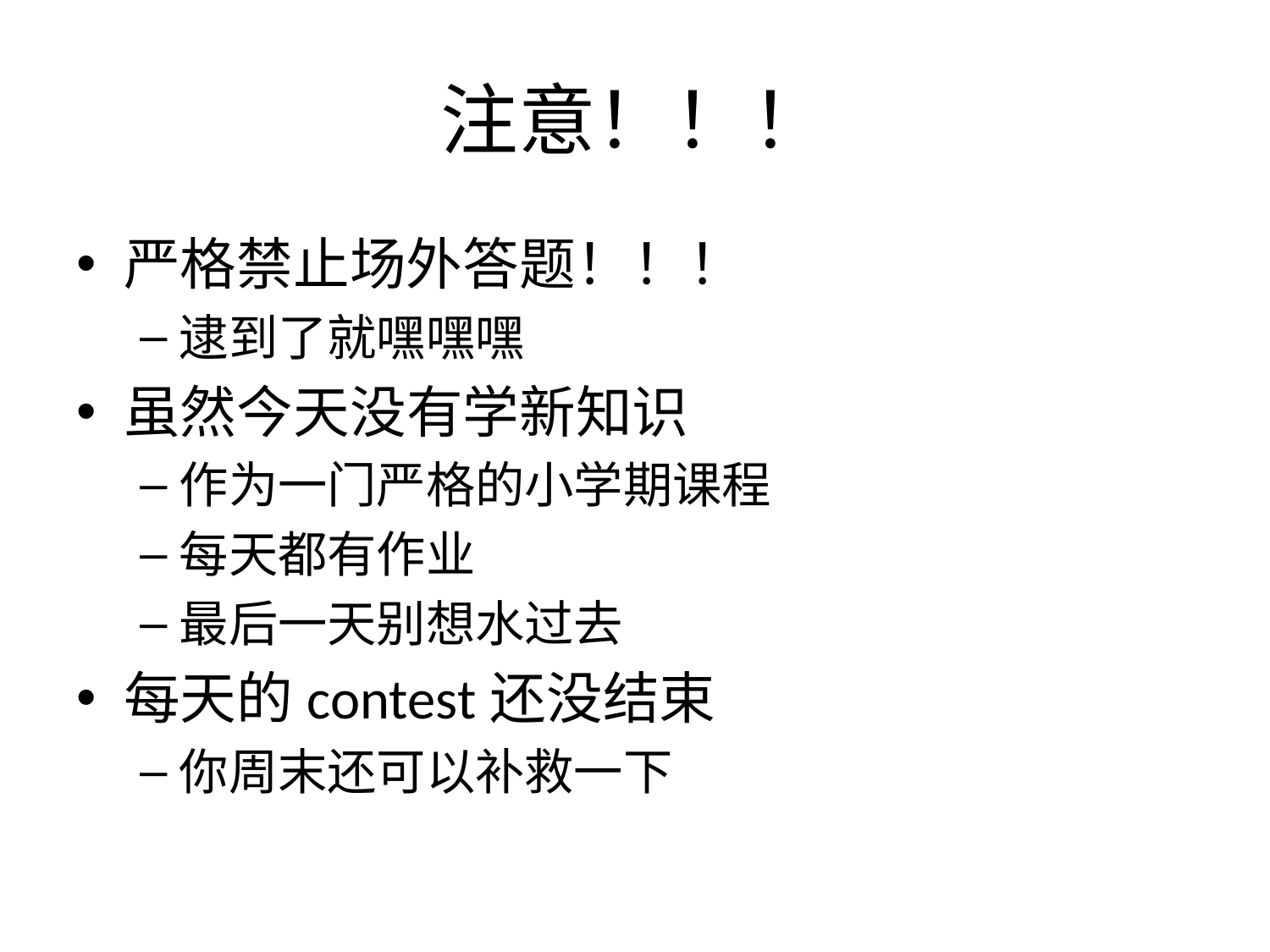

# 注意！！！
严格禁止场外答题！！！
逮到了就嘿嘿嘿
虽然今天没有学新知识
作为一门严格的小学期课程
每天都有作业
最后一天别想水过去
每天的contest还没结束
你周末还可以补救一下